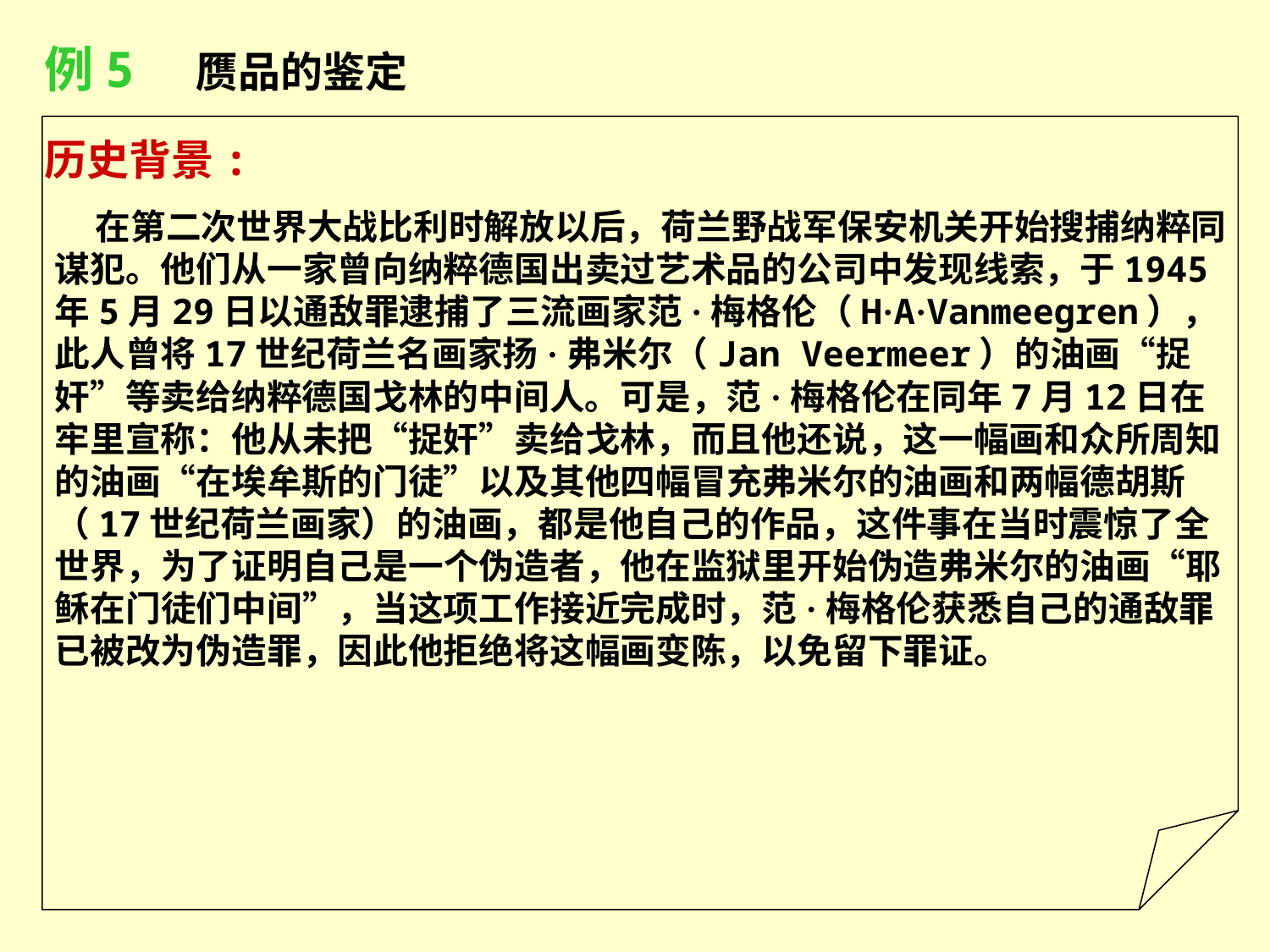

# 例5  赝品的鉴定

历史背景:
    在第二次世界大战比利时解放以后，荷兰野战军保安机关开始搜捕纳粹同谋犯。他们从一家曾向纳粹德国出卖过艺术品的公司中发现线索，于1945年5月29日以通敌罪逮捕了三流画家范·梅格伦（H·A·Vanmeegren），此人曾将17世纪荷兰名画家扬·弗米尔（Jan Veermeer）的油画“捉奸”等卖给纳粹德国戈林的中间人。可是，范·梅格伦在同年7月12日在牢里宣称：他从未把“捉奸”卖给戈林，而且他还说，这一幅画和众所周知的油画“在埃牟斯的门徒”以及其他四幅冒充弗米尔的油画和两幅德胡斯（17世纪荷兰画家）的油画，都是他自己的作品，这件事在当时震惊了全世界，为了证明自己是一个伪造者，他在监狱里开始伪造弗米尔的油画“耶稣在门徒们中间”，当这项工作接近完成时，范·梅格伦获悉自己的通敌罪已被改为伪造罪，因此他拒绝将这幅画变陈，以免留下罪证。